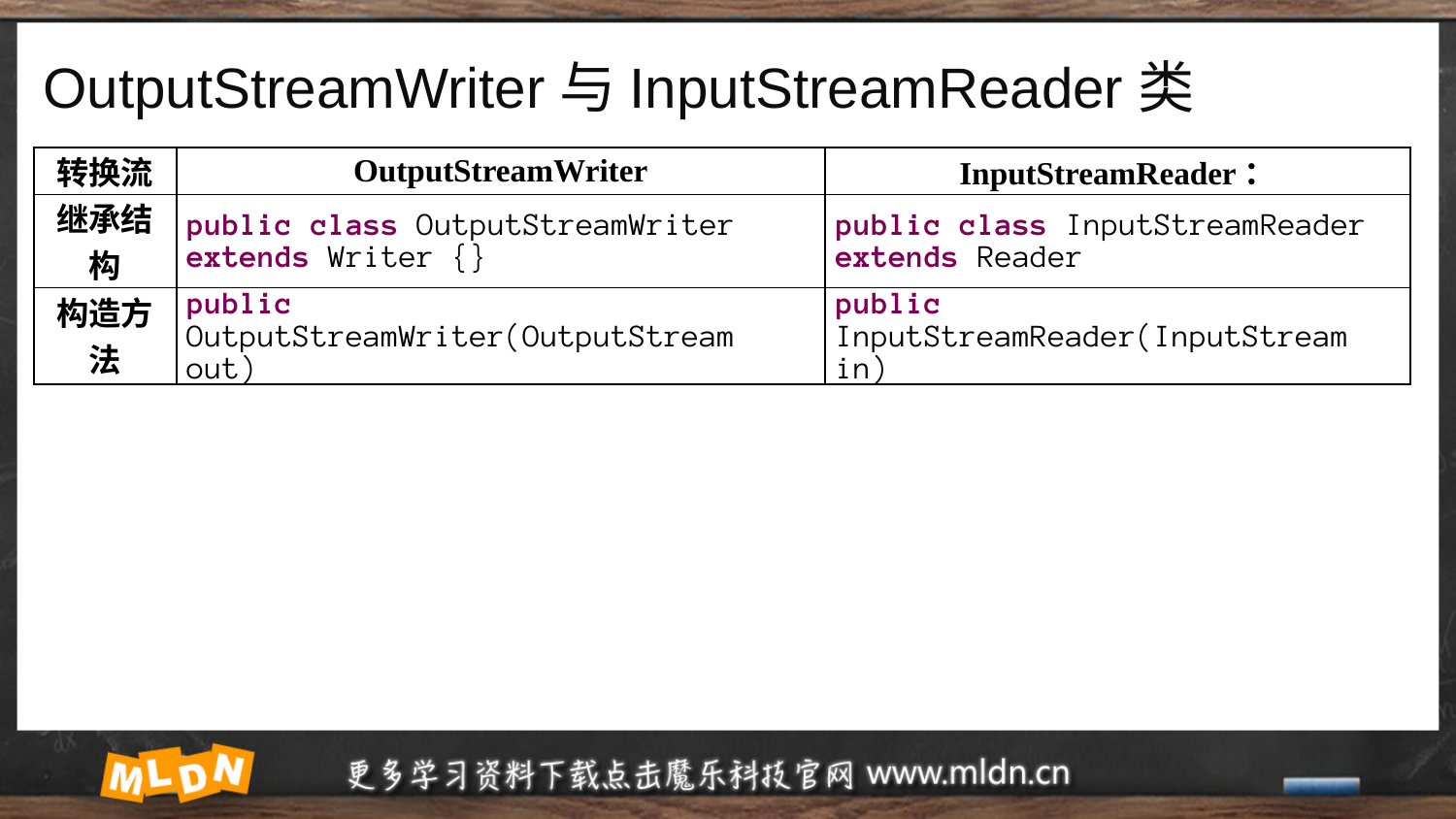

# OutputStreamWriter与InputStreamReader类
| 转换流 | OutputStreamWriter | InputStreamReader： |
| --- | --- | --- |
| 继承结构 | public class OutputStreamWriter extends Writer {} | public class InputStreamReader extends Reader |
| 构造方法 | public OutputStreamWriter(OutputStream out) | public InputStreamReader(InputStream in) |